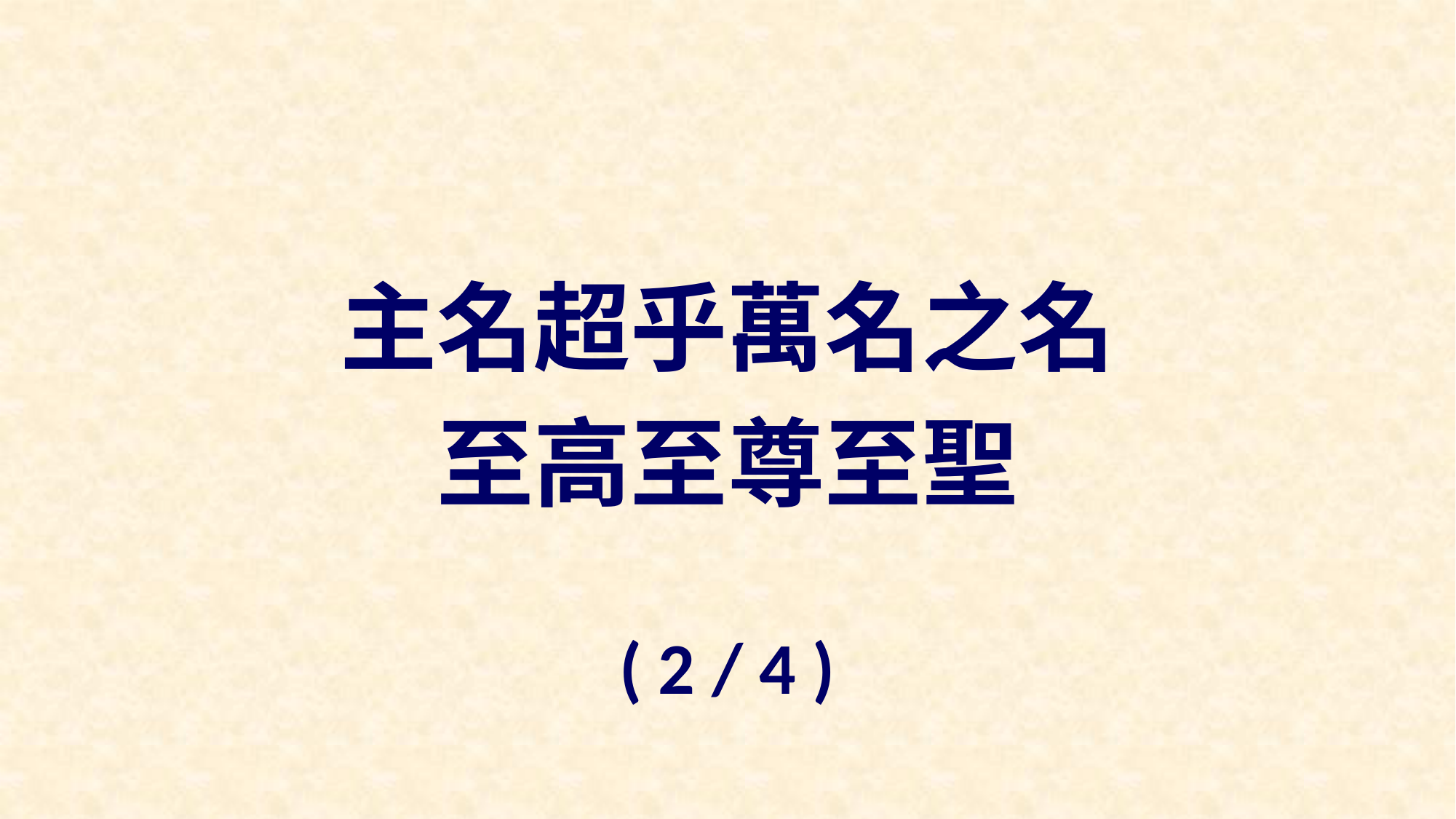

主名超乎萬名之名
至高至尊至聖
( 2 / 4 )